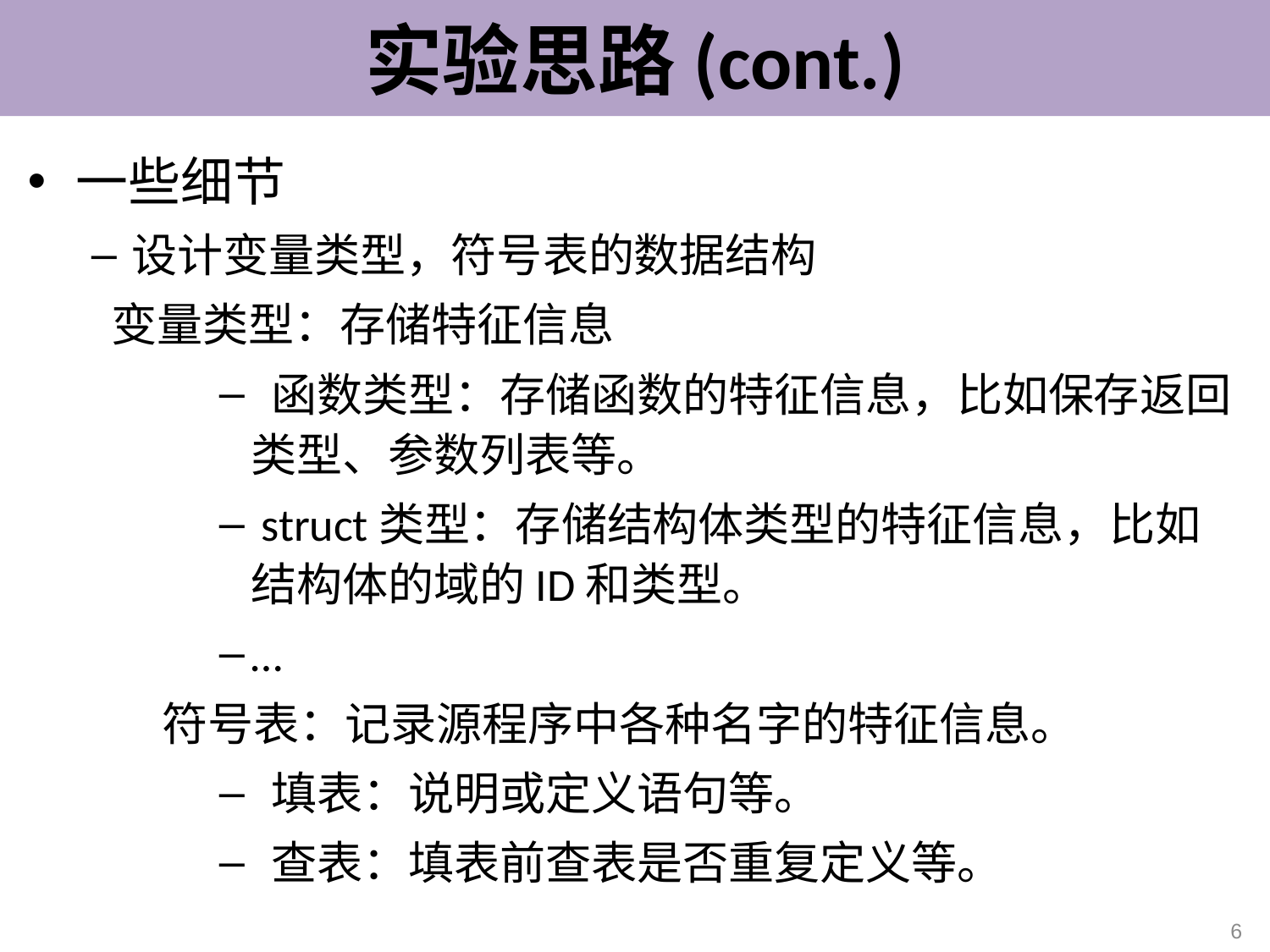

# 实验思路(cont.)
一些细节
设计变量类型，符号表的数据结构
	 变量类型：存储特征信息
 函数类型：存储函数的特征信息，比如保存返回类型、参数列表等。
 struct类型：存储结构体类型的特征信息，比如结构体的域的ID和类型。
…
      符号表：记录源程序中各种名字的特征信息。
 填表：说明或定义语句等。
 查表：填表前查表是否重复定义等。

6